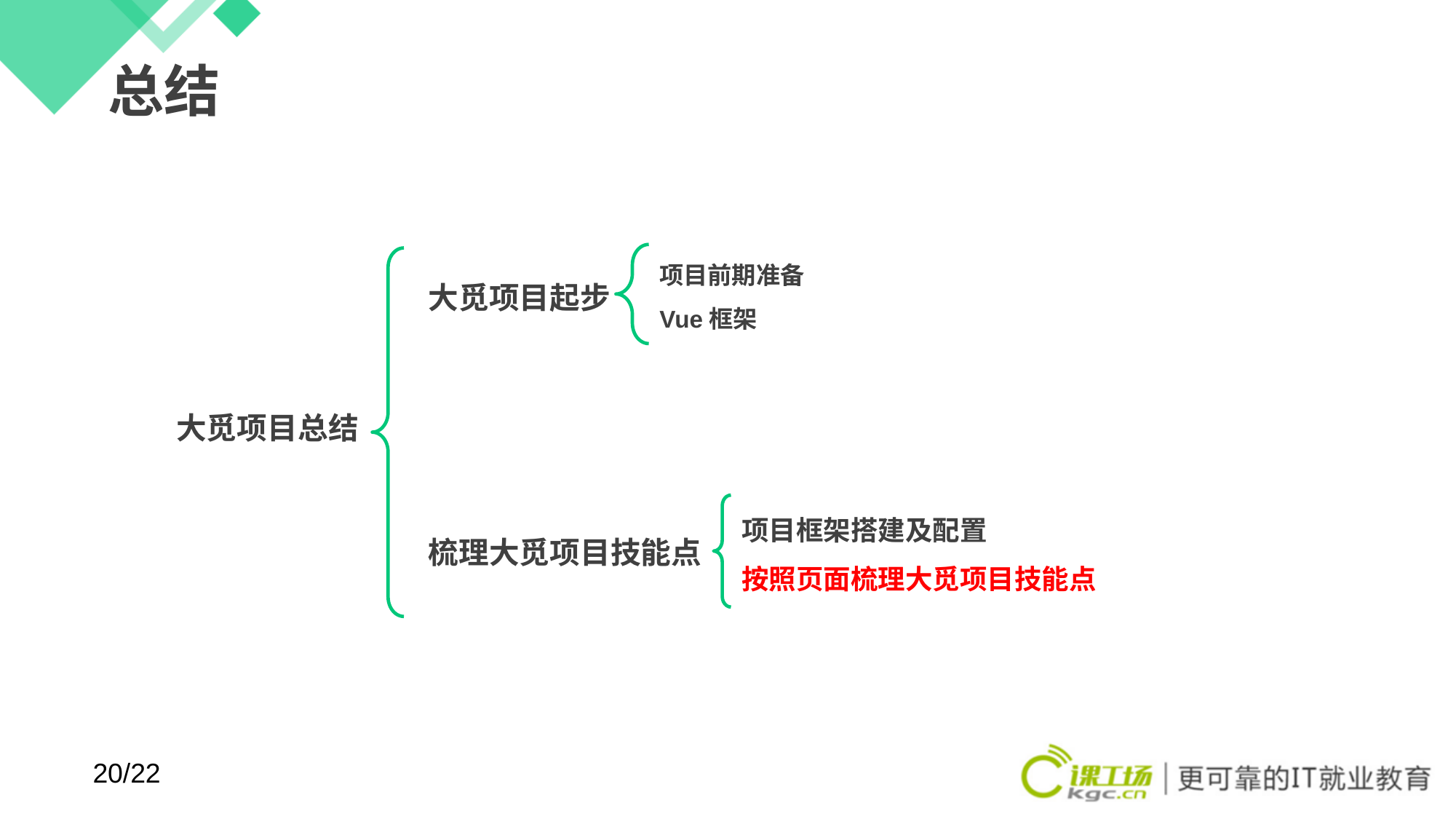

# 总结

大觅项目起步

梳理大觅项目技能点

项目前期准备
Vue框架

大觅项目总结
项目框架搭建及配置
按照页面梳理大觅项目技能点